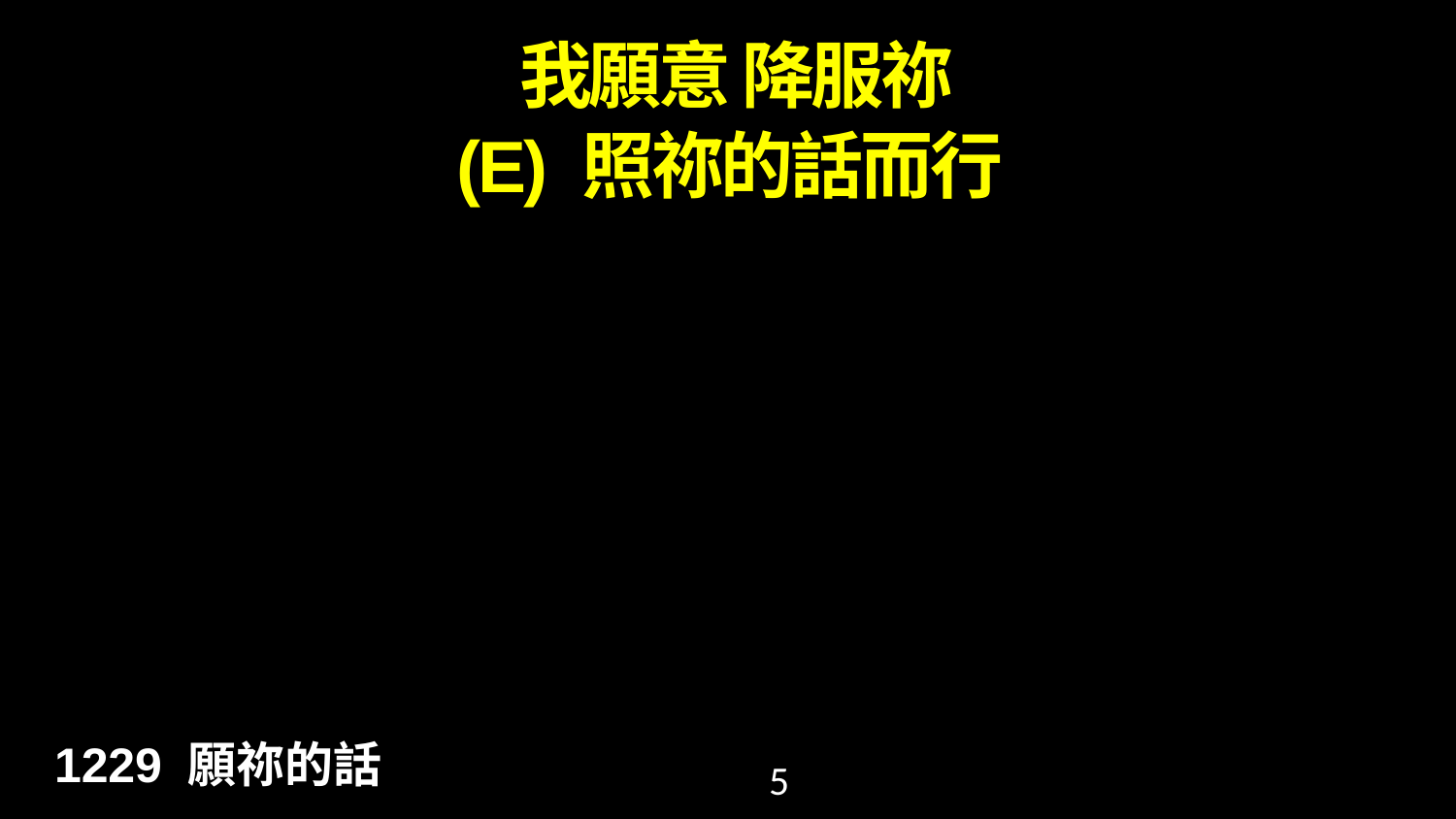

我願意 降服祢
(E) 照祢的話而行
1229 願祢的話
5